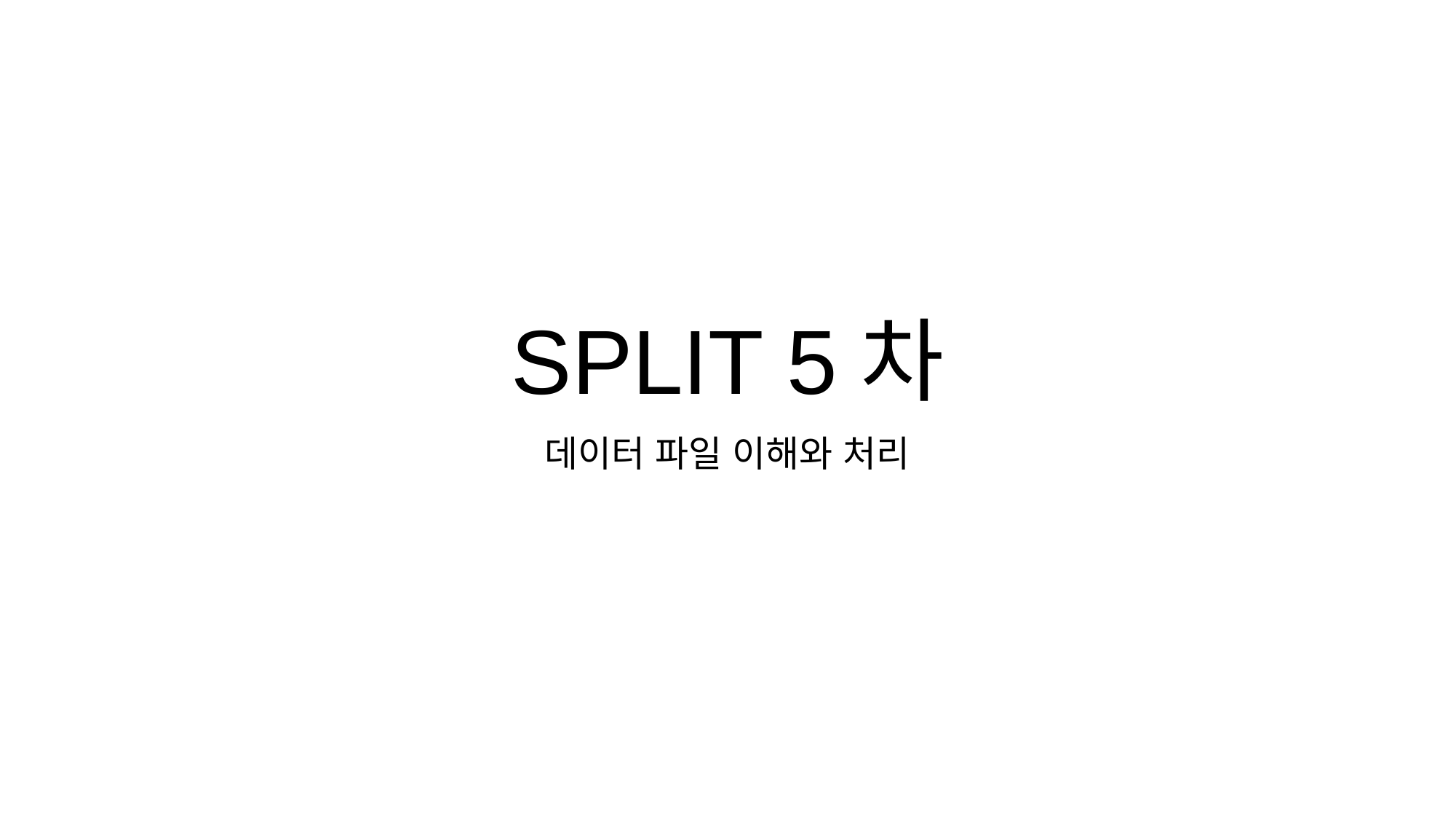

# SPLIT 5차
데이터 파일 이해와 처리